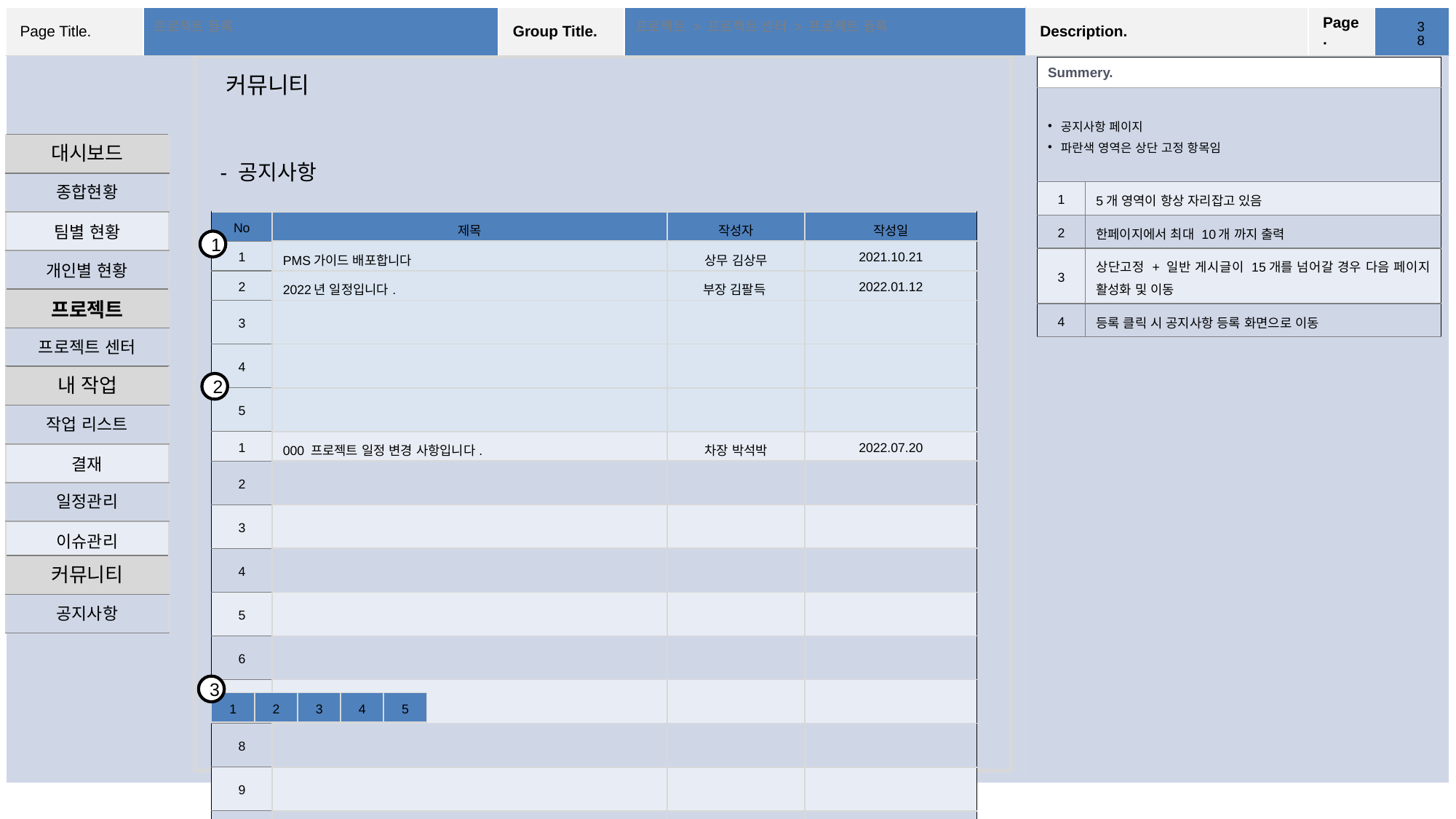

38
프로젝트 등록
프로젝트 > 프로젝트 센터 > 프로젝트 등록

| Summery. |  |
| --- | --- |
| 공지사항 페이지 파란색 영역은 상단 고정 항목임 |  |
| 1 | 5개 영역이 항상 자리잡고 있음 |
| 2 | 한페이지에서 최대 10개 까지 출력 |
| 3 | 상단고정 + 일반 게시글이 15개를 넘어갈 경우 다음 페이지 활성화 및 이동 |
| 4 | 등록 클릭 시 공지사항 등록 화면으로 이동 |
 커뮤니티
| 대시보드 |
| --- |
| 종합현황 |
| 팀별 현황 |
| 개인별 현황 |
 - 공지사항
| No | 제목 | 작성자 | 작성일 |
| --- | --- | --- | --- |
| 1 | PMS가이드 배포합니다 | 상무 김상무 | 2021.10.21 |
| 2 | 2022년 일정입니다. | 부장 김팔득 | 2022.01.12 |
| 3 |  |  |  |
| 4 |  |  |  |
| 5 |  |  |  |
| 1 | 000 프로젝트 일정 변경 사항입니다. | 차장 박석박 | 2022.07.20 |
| 2 |  |  |  |
| 3 |  |  |  |
| 4 |  |  |  |
| 5 |  |  |  |
| 6 |  |  |  |
| 7 |  |  |  |
| 8 |  |  |  |
| 9 |  |  |  |
| 10 |  |  |  |
1
| 프로젝트 |
| --- |
| 프로젝트 센터 |
| 내 작업 |
| --- |
| 작업 리스트 |
| 결재 |
| 일정관리 |
| 이슈관리 |
2
| 커뮤니티 |
| --- |
| 공지사항 |
4
3
등록
| 1 | 2 | 3 | 4 | 5 |
| --- | --- | --- | --- | --- |